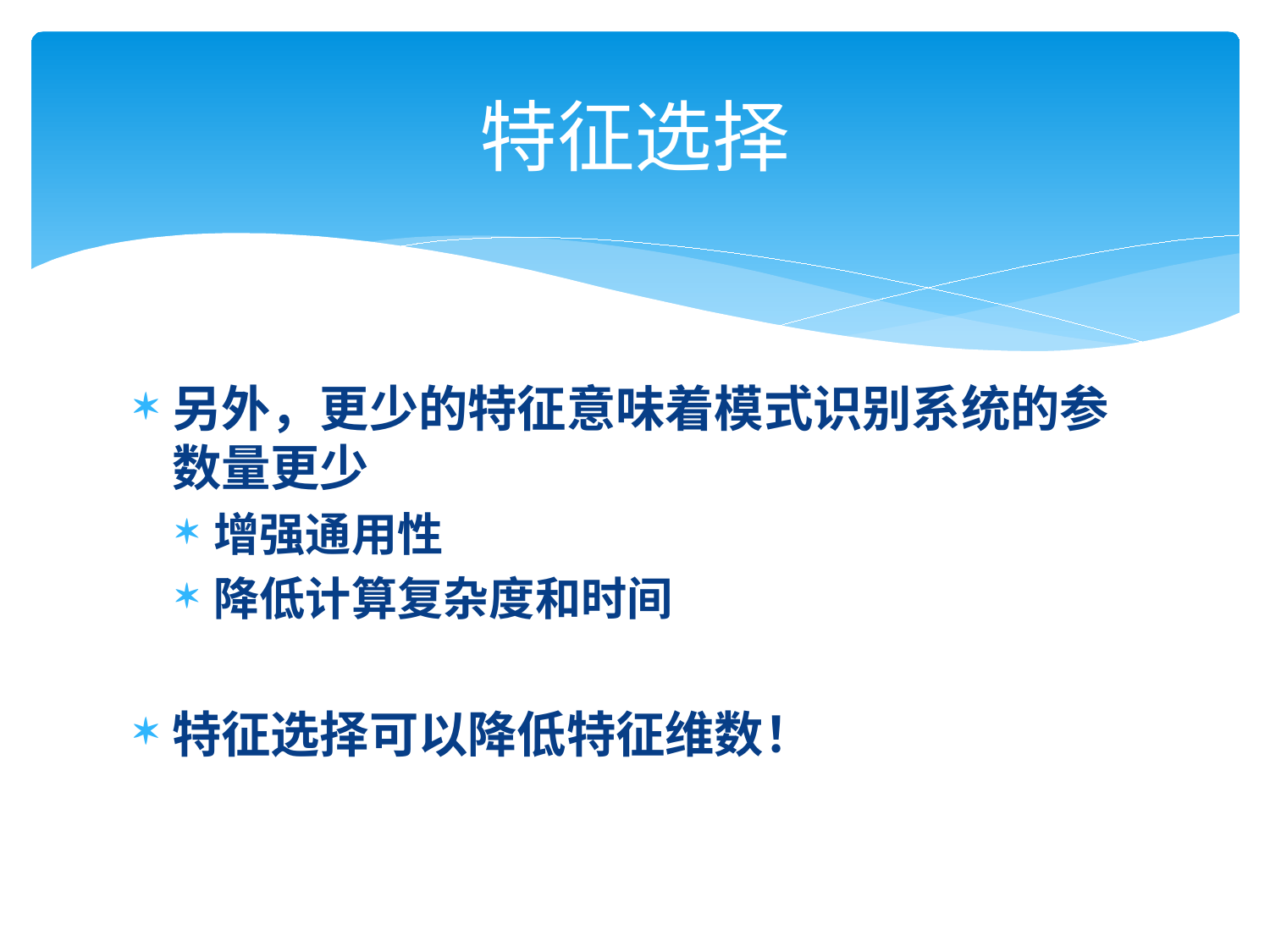

# 特征选择
另外，更少的特征意味着模式识别系统的参数量更少
增强通用性
降低计算复杂度和时间

特征选择可以降低特征维数！